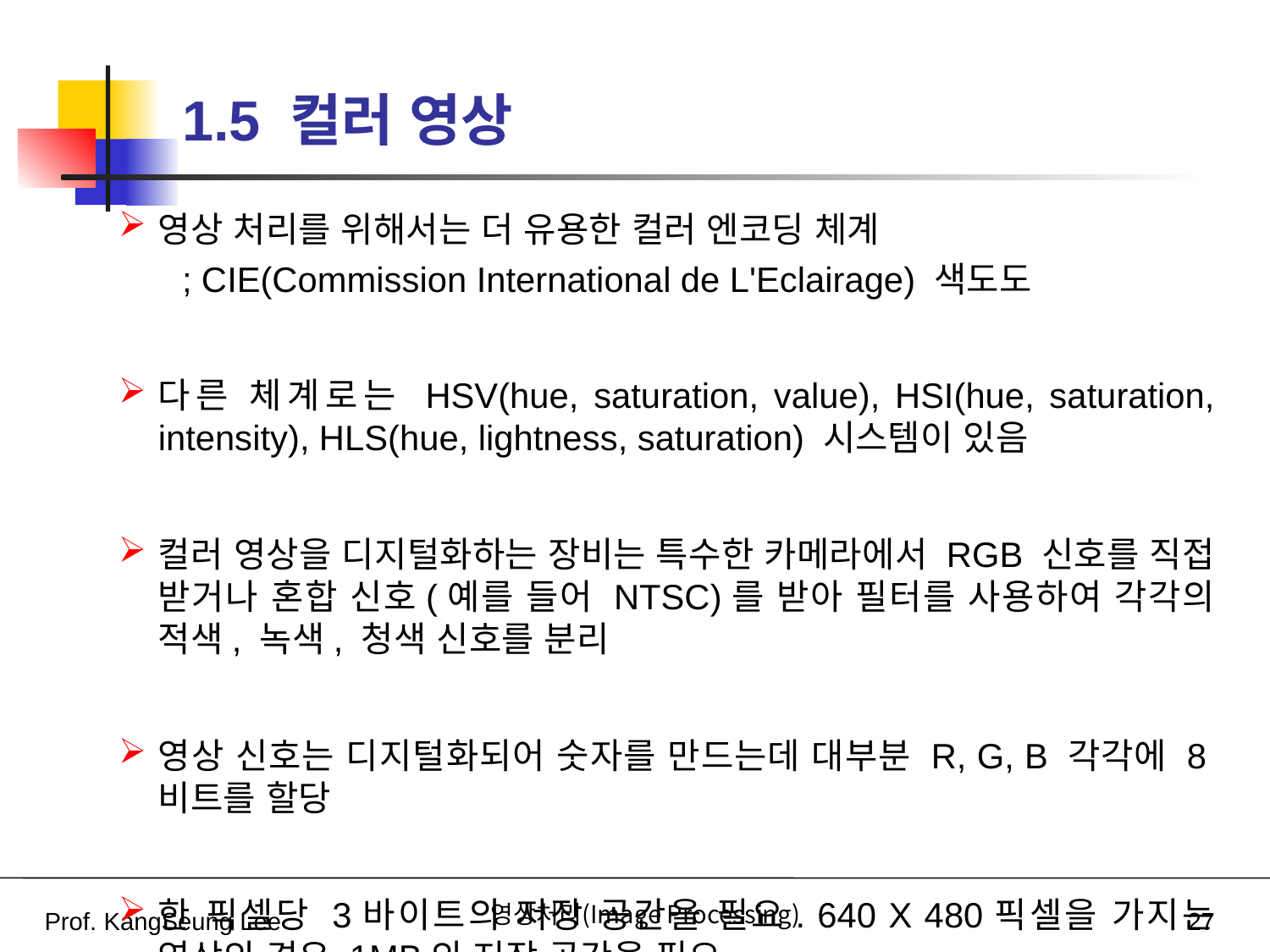

# 1.5 컬러 영상
영상 처리를 위해서는 더 유용한 컬러 엔코딩 체계
; CIE(Commission International de L'Eclairage) 색도도

다른 체계로는 HSV(hue, saturation, value), HSI(hue, saturation, intensity), HLS(hue, lightness, saturation) 시스템이 있음

컬러 영상을 디지털화하는 장비는 특수한 카메라에서 RGB 신호를 직접 받거나 혼합 신호(예를 들어 NTSC)를 받아 필터를 사용하여 각각의 적색, 녹색, 청색 신호를 분리

영상 신호는 디지털화되어 숫자를 만드는데 대부분 R, G, B 각각에 8비트를 할당

한 픽셀당 3바이트의 저장 공간을 필요. 640 X 480픽셀을 가지는 영상의 경우 1MB의 저장 공간을 필요
Prof. KangSeung Lee
영상처리(Image Processing)
27